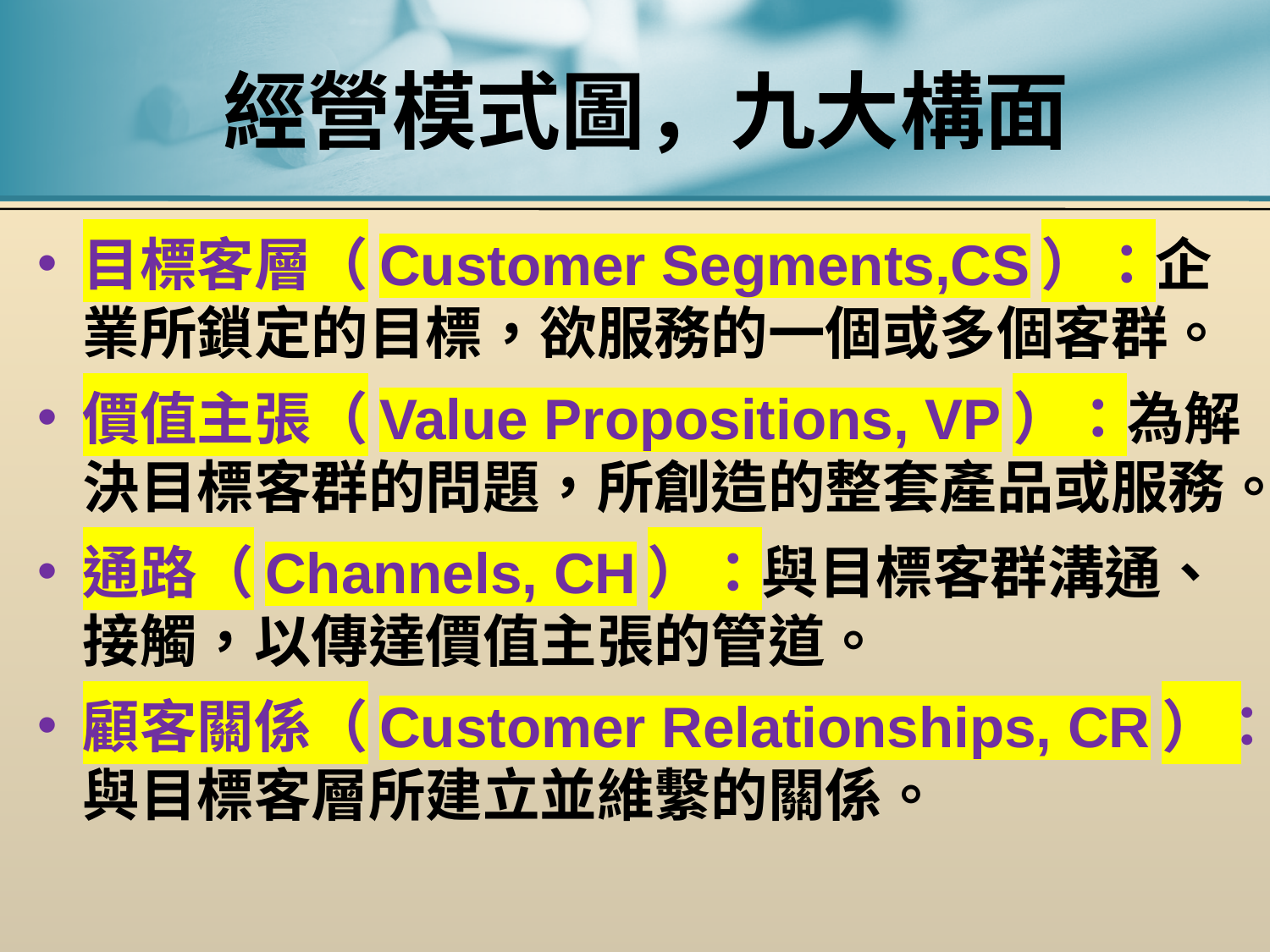

# 經營模式圖，九大構面
目標客層（Customer Segments,CS）：企業所鎖定的目標，欲服務的一個或多個客群。
價值主張（Value Propositions, VP）：為解決目標客群的問題，所創造的整套產品或服務。
通路（Channels, CH）：與目標客群溝通、接觸，以傳達價值主張的管道。
顧客關係（Customer Relationships, CR）：與目標客層所建立並維繫的關係。